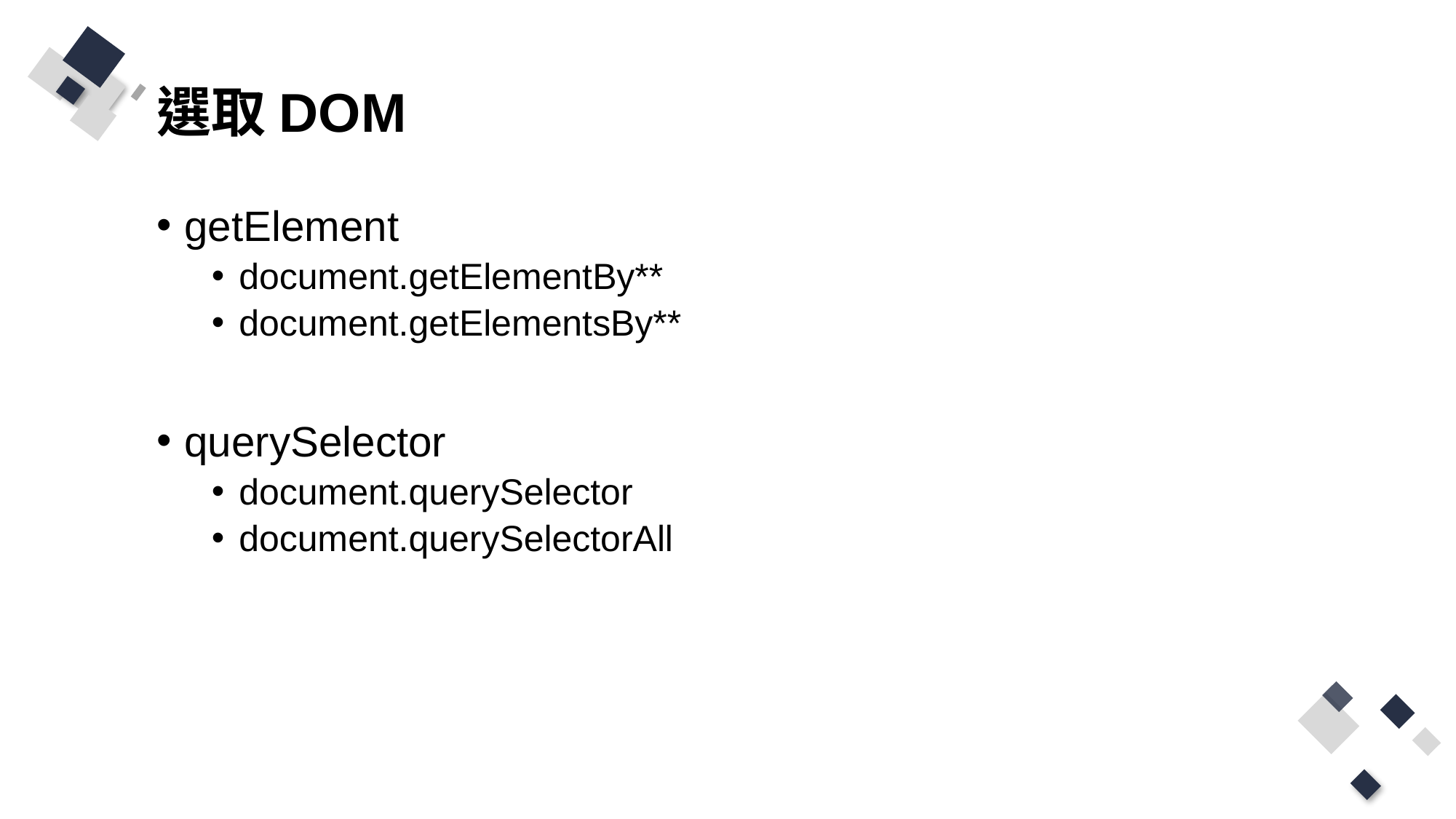

# 選取DOM
getElement
document.getElementBy**
document.getElementsBy**

querySelector
document.querySelector
document.querySelectorAll